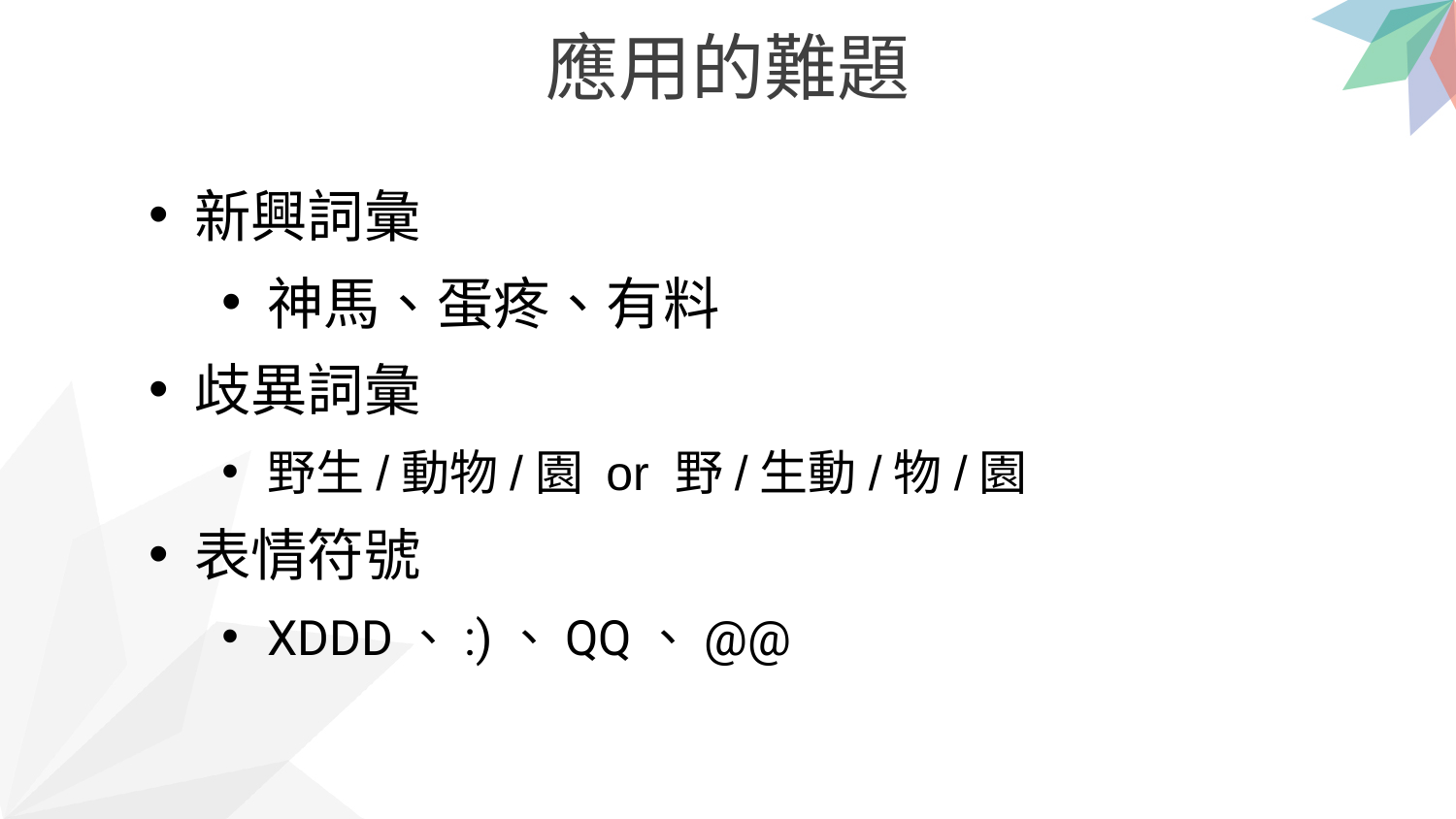

應用的難題
新興詞彙

神馬、蛋疼、有料

歧異詞彙

野生/動物/園 or 野/生動/物/園

表情符號

XDDD、:)、QQ、@@